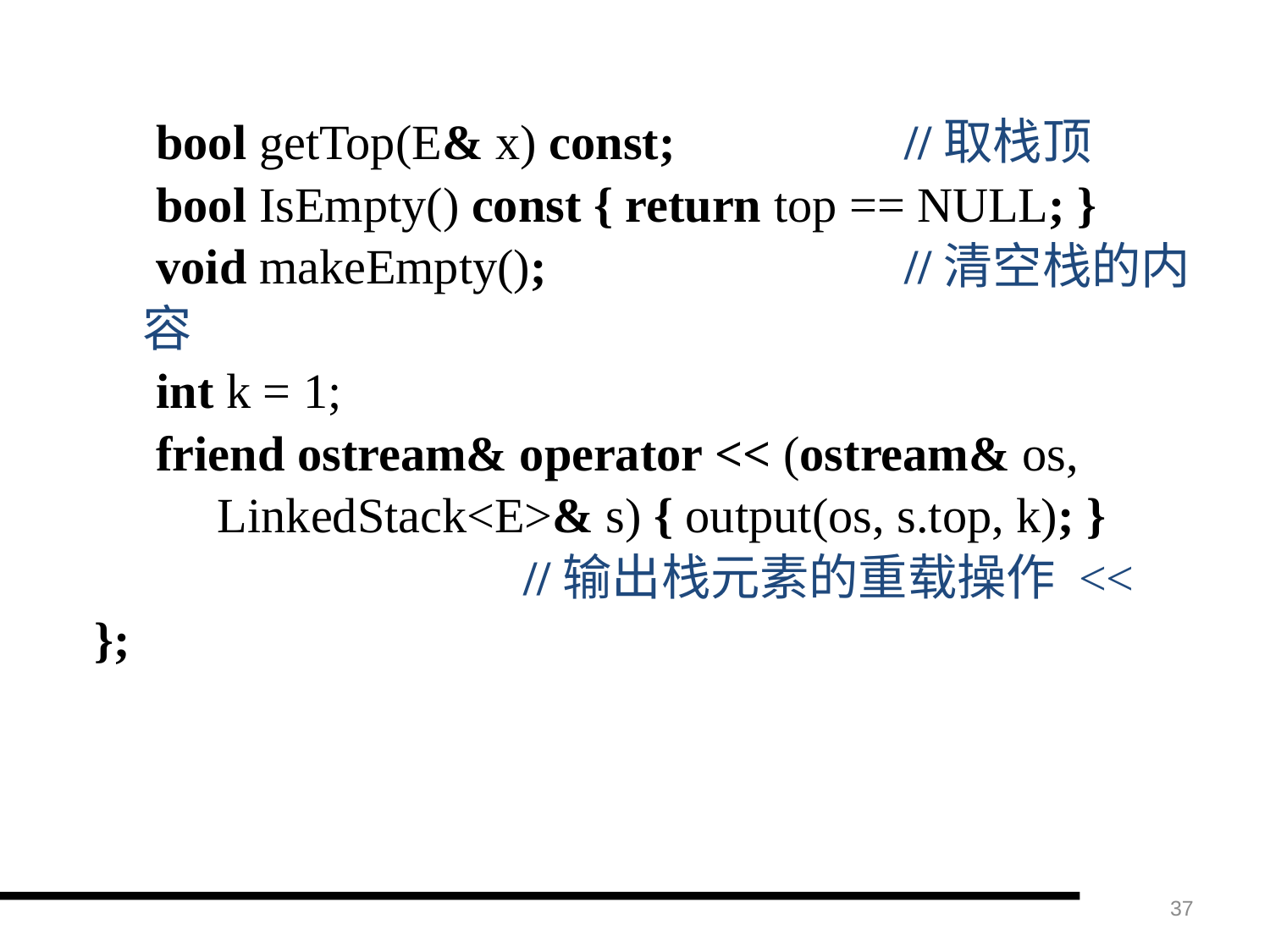

bool getTop(E& x) const;		//取栈顶
     bool IsEmpty() const { return top == NULL; }
     void makeEmpty();			//清空栈的内容
     int k = 1;
     friend ostream& operator << (ostream& os,
          LinkedStack<E>& s) { output(os, s.top, k); }				//输出栈元素的重载操作 <<
};
37